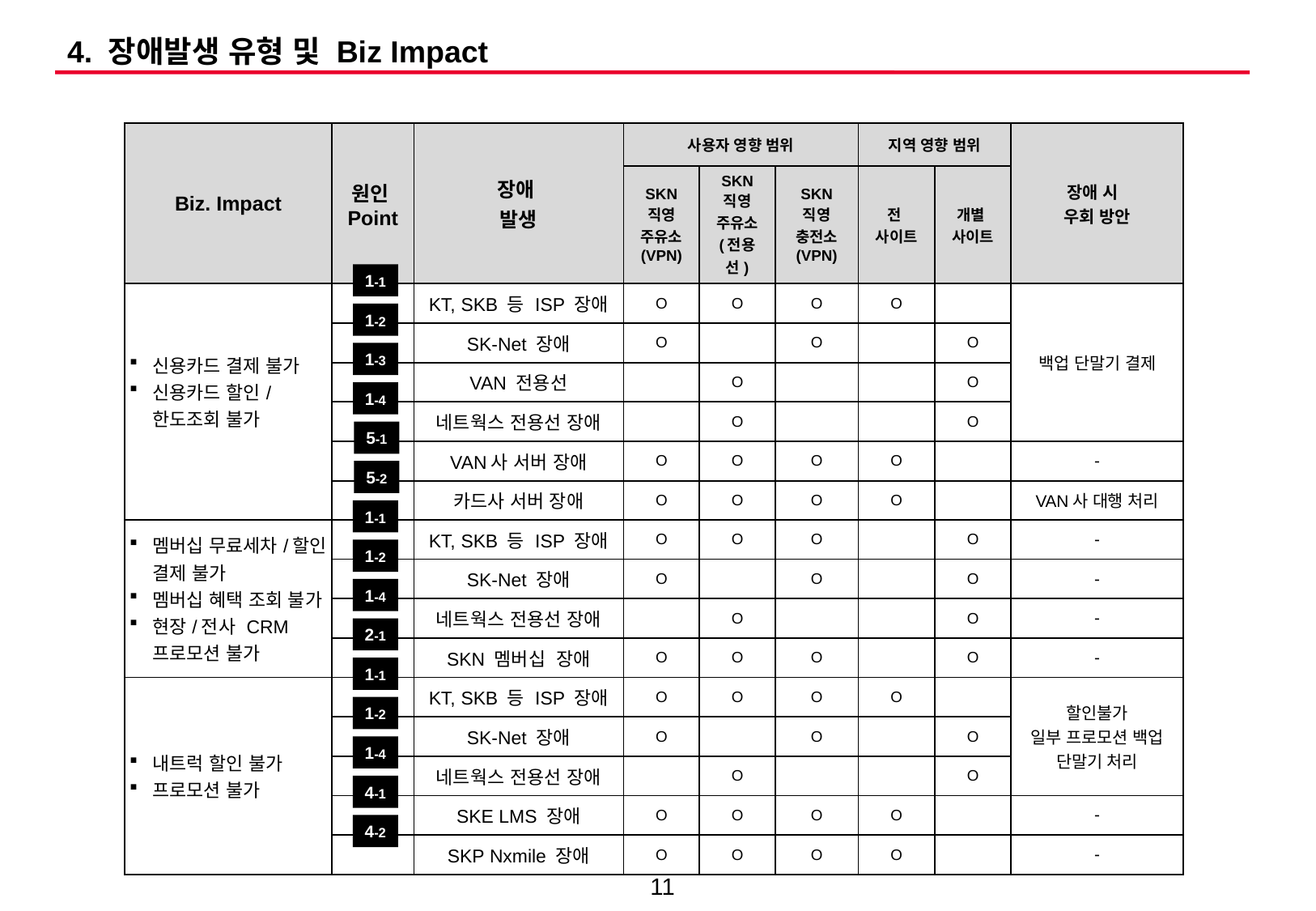

# 4. 장애발생 유형 및 Biz Impact
| Biz. Impact | 원인Point | 장애 발생 | 사용자 영향 범위 |  |  | 지역 영향 범위 |  | 장애 시 우회 방안 |
| --- | --- | --- | --- | --- | --- | --- | --- | --- |
|  |  |  | SKN 직영 주유소 (VPN) | SKN 직영 주유소 (전용선) | SKN 직영 충전소 (VPN) | 전 사이트 | 개별 사이트 |  |
| 신용카드 결제 불가 신용카드 할인/한도조회 불가 |  | KT, SKB 등 ISP 장애 | O | O | O | O |  | 백업 단말기 결제 |
|  |  | SK-Net 장애 | O |  | O |  | O |  |
|  |  | VAN 전용선 |  | O |  |  | O |  |
|  |  | 네트웍스 전용선 장애 |  | O |  |  | O |  |
|  |  | VAN사 서버 장애 | O | O | O | O |  | - |
|  |  | 카드사 서버 장애 | O | O | O | O |  | VAN사 대행 처리 |
| 멤버십 무료세차/할인 결제 불가 멤버십 혜택 조회 불가 현장/전사 CRM 프로모션 불가 |  | KT, SKB 등 ISP 장애 | O | O | O |  | O | - |
|  |  | SK-Net 장애 | O |  | O |  | O | - |
|  |  | 네트웍스 전용선 장애 |  | O |  |  | O | - |
|  |  | SKN 멤버십 장애 | O | O | O |  | O | - |
| 내트럭 할인 불가 프로모션 불가 |  | KT, SKB 등 ISP 장애 | O | O | O | O |  | 할인불가 일부 프로모션 백업 단말기 처리 |
|  |  | SK-Net 장애 | O |  | O |  | O |  |
|  |  | 네트웍스 전용선 장애 |  | O |  |  | O |  |
|  |  | SKE LMS 장애 | O | O | O | O |  | - |
|  |  | SKP Nxmile 장애 | O | O | O | O |  | - |
1-1
1-2
1-3
1-4
5-1
5-2
1-1
1-2
1-4
2-1
1-1
1-2
1-4
4-1
4-2